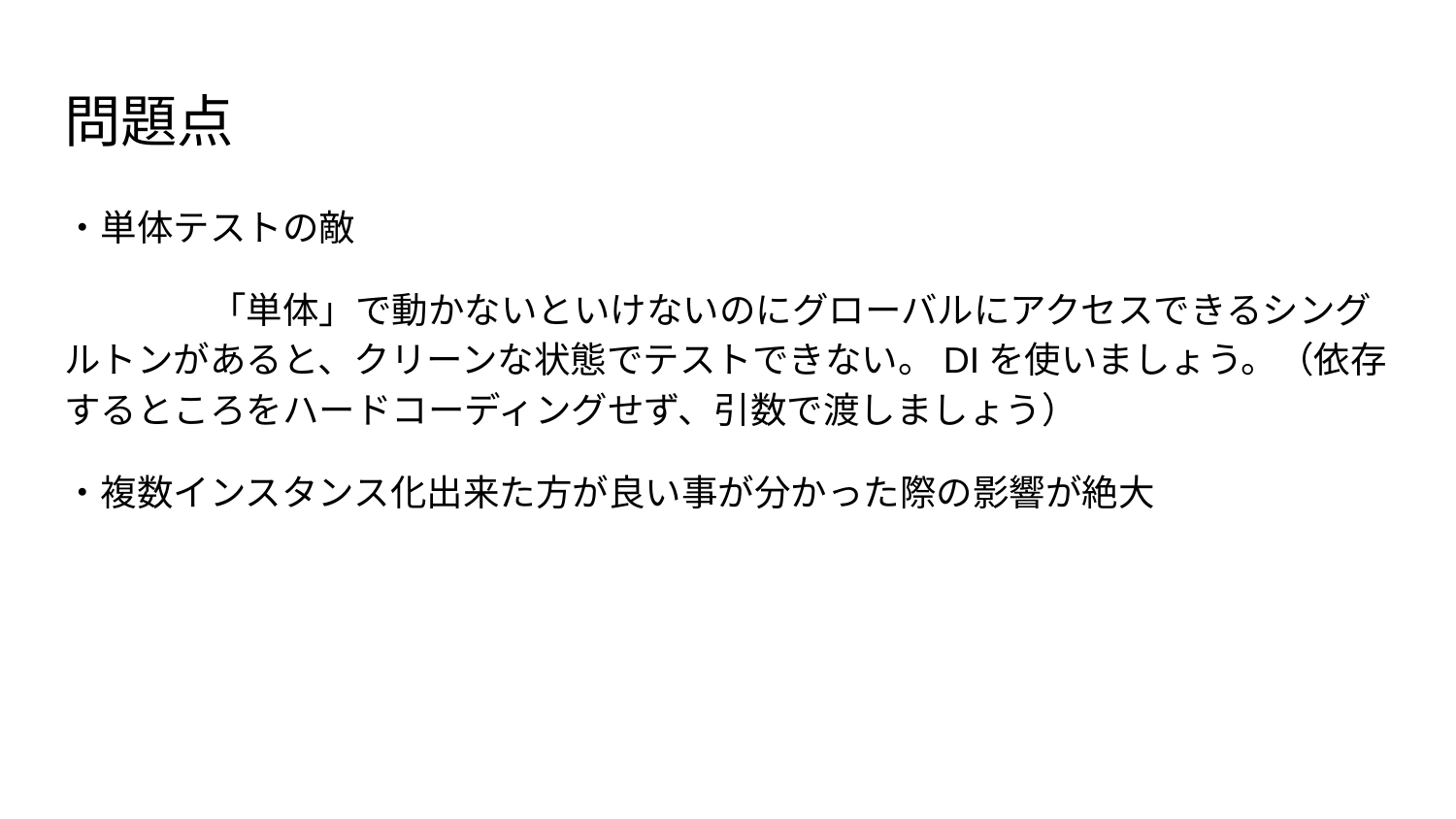

# 問題点
・単体テストの敵
	「単体」で動かないといけないのにグローバルにアクセスできるシングルトンがあると、クリーンな状態でテストできない。DIを使いましょう。（依存するところをハードコーディングせず、引数で渡しましょう）
・複数インスタンス化出来た方が良い事が分かった際の影響が絶大